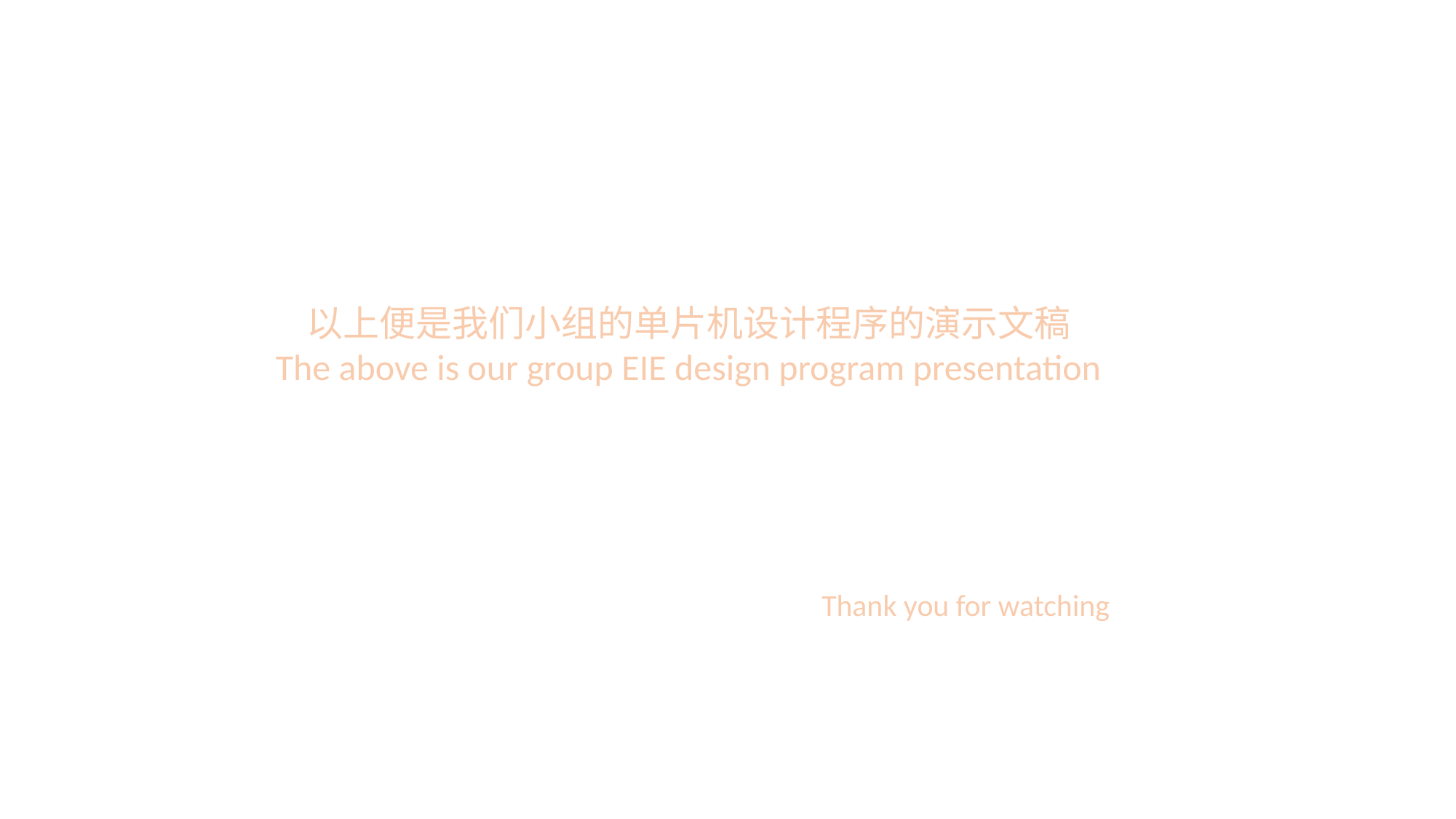

以上便是我们小组的单片机设计程序的演示文稿
The above is our group EIE design program presentation
Thank you for watching